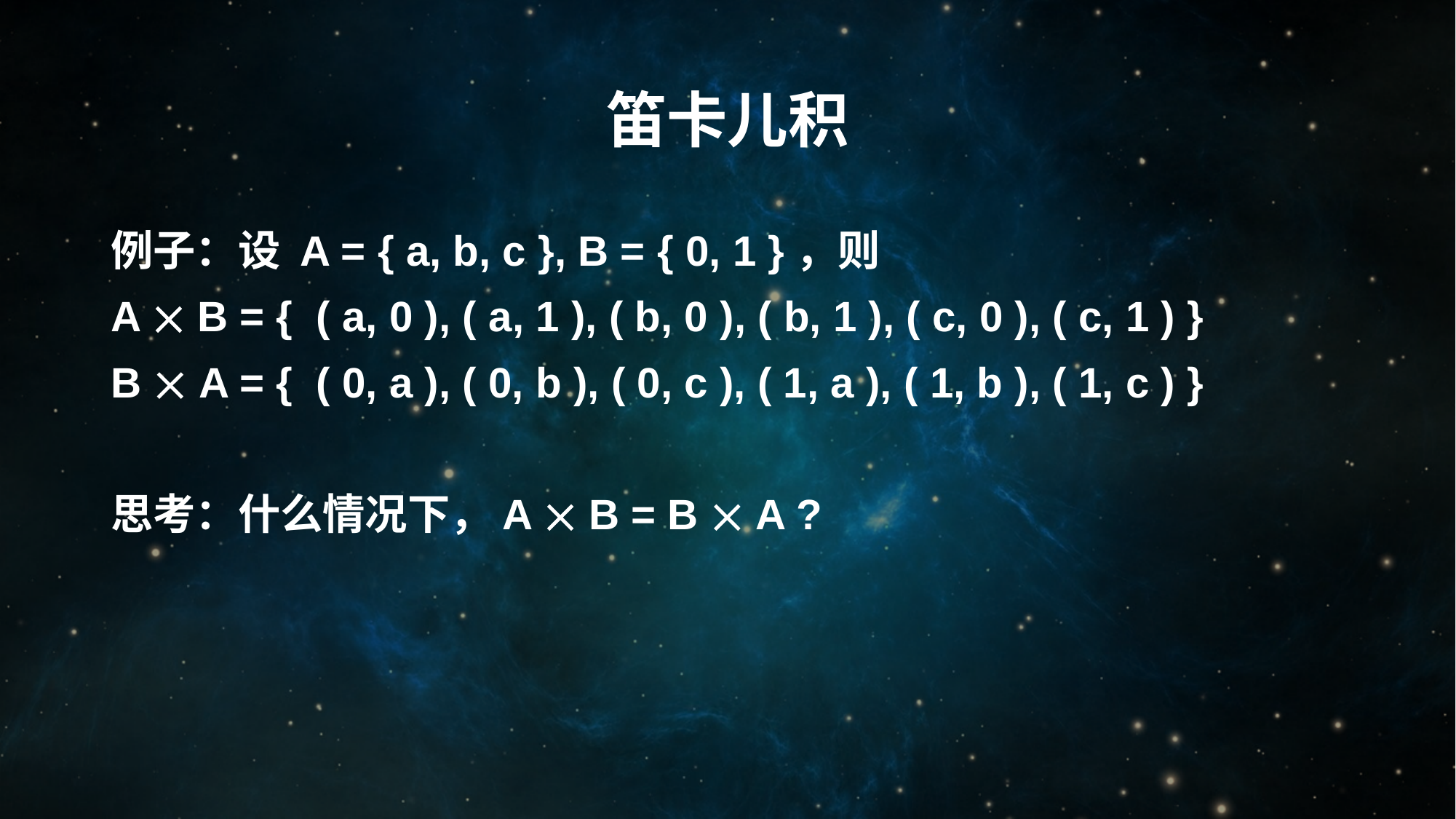

# 笛卡儿积
例子：设 A = { a, b, c }, B = { 0, 1 }，则
A × B = {  ( a, 0 ), ( a, 1 ), ( b, 0 ), ( b, 1 ), ( c, 0 ), ( c, 1 ) }
B × A = {  ( 0, a ), ( 0, b ), ( 0, c ), ( 1, a ), ( 1, b ), ( 1, c ) }

思考：什么情况下，A × B = B × A ?